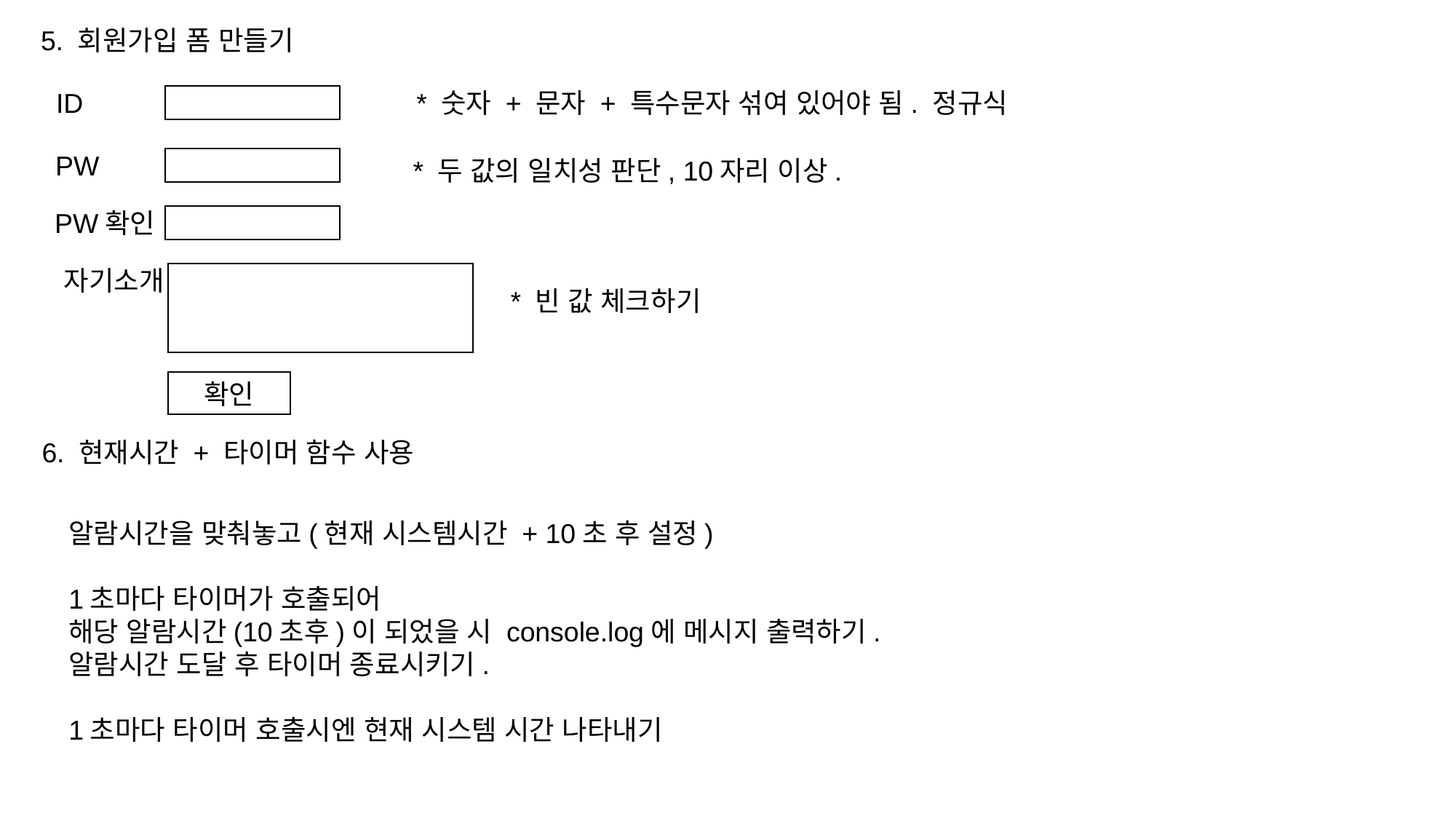

5. 회원가입 폼 만들기
ID
* 숫자 + 문자 + 특수문자 섞여 있어야 됨. 정규식

PW
* 두 값의 일치성 판단, 10자리 이상.

PW확인

자기소개

* 빈 값 체크하기
확인
6. 현재시간 + 타이머 함수 사용
알람시간을 맞춰놓고(현재 시스템시간 + 10초 후 설정)

1초마다 타이머가 호출되어
해당 알람시간(10초후)이 되었을 시 console.log에 메시지 출력하기.
알람시간 도달 후 타이머 종료시키기.

1초마다 타이머 호출시엔 현재 시스템 시간 나타내기